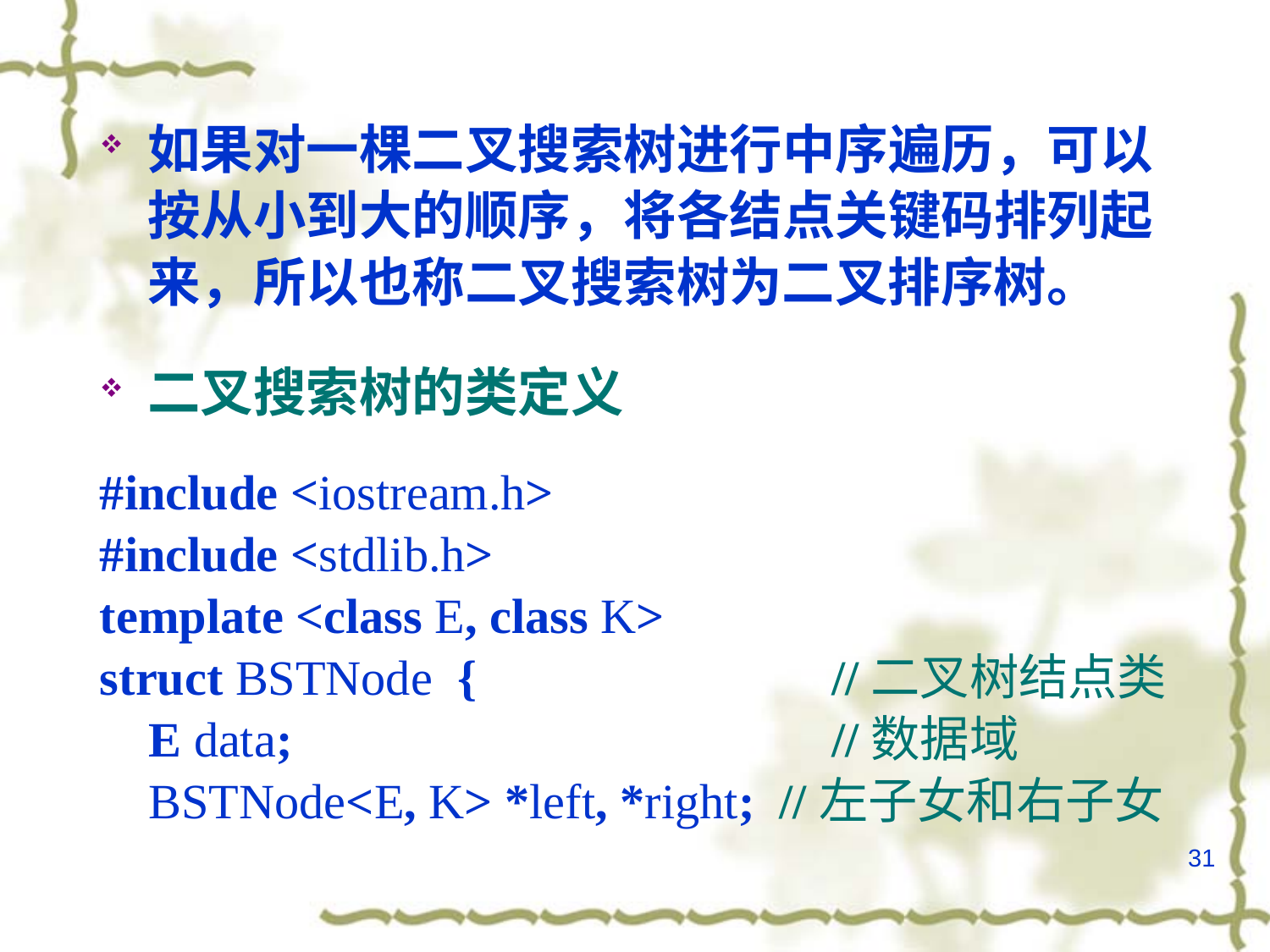

如果对一棵二叉搜索树进行中序遍历，可以按从小到大的顺序，将各结点关键码排列起来，所以也称二叉搜索树为二叉排序树。

二叉搜索树的类定义

#include <iostream.h>
#include <stdlib.h>
template <class E, class K>
struct BSTNode  {			    //二叉树结点类
    E data;				    //数据域
    BSTNode<E, K> *left, *right;  //左子女和右子女
31